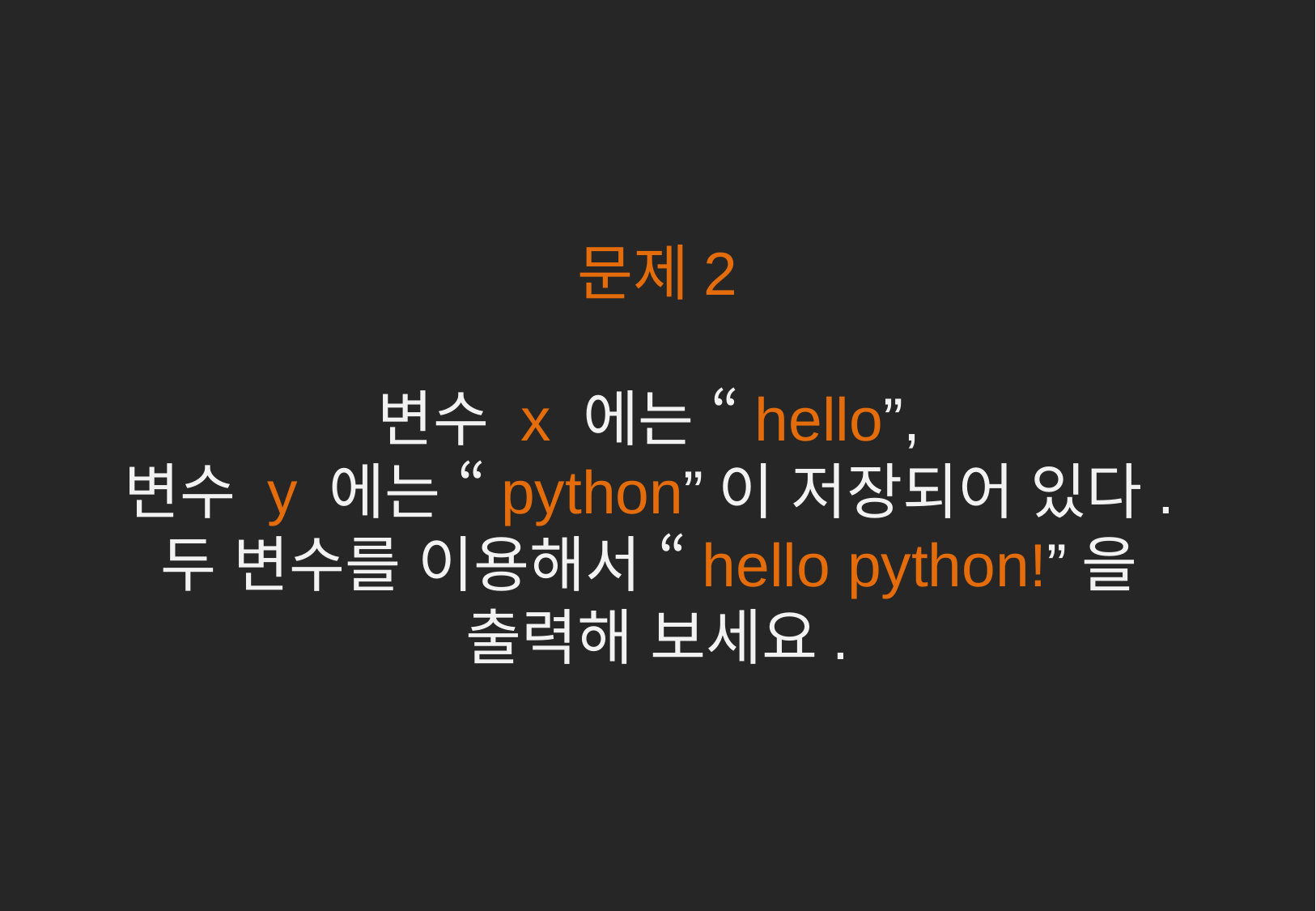

문제2

변수 x 에는 “hello”,
변수 y 에는 “python”이 저장되어 있다.
두 변수를 이용해서 “hello python!”을
출력해 보세요.